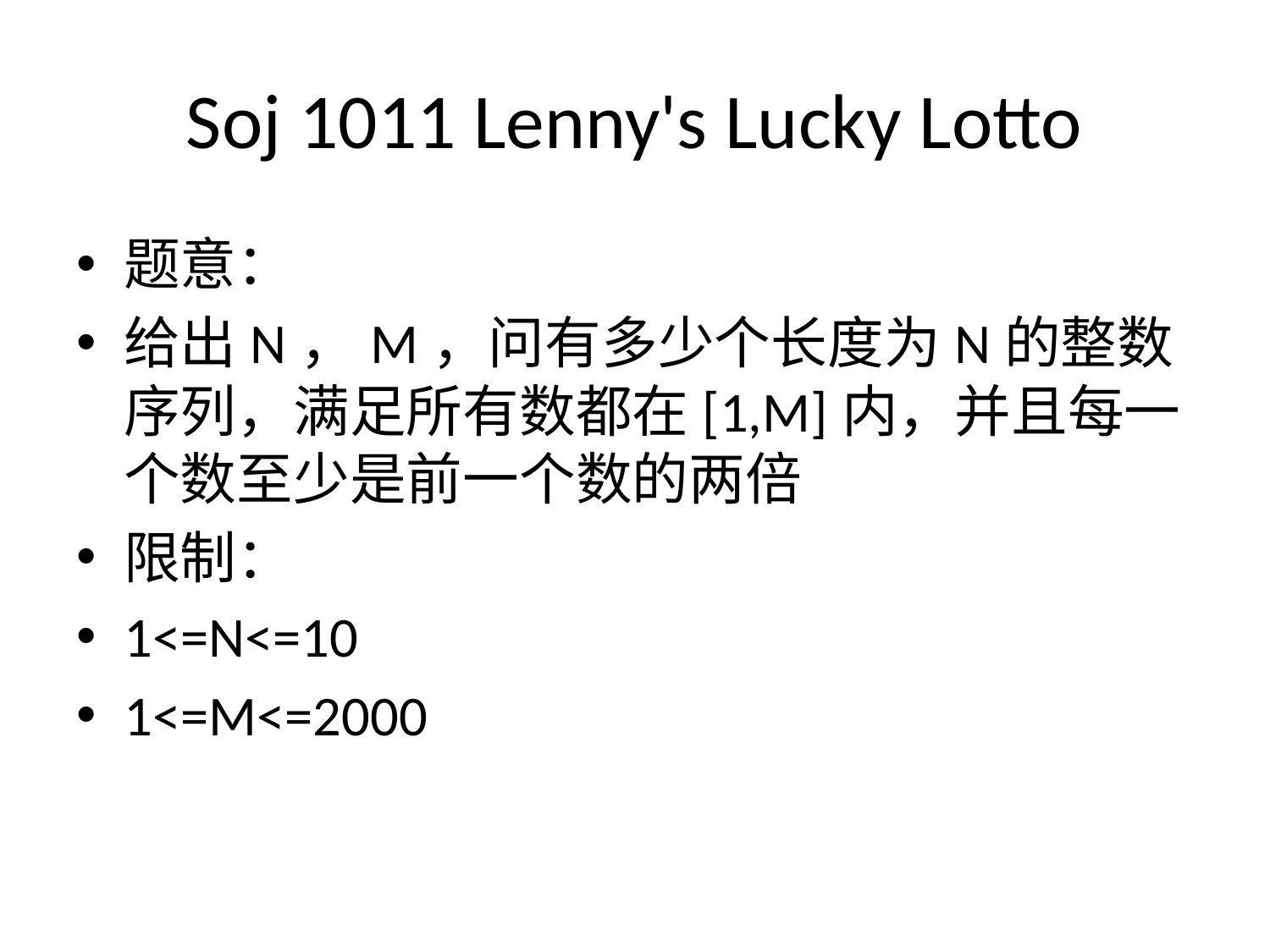

# Soj 1011 Lenny's Lucky Lotto
题意：
给出N，M，问有多少个长度为N的整数序列，满足所有数都在[1,M]内，并且每一个数至少是前一个数的两倍
限制：
1<=N<=10
1<=M<=2000